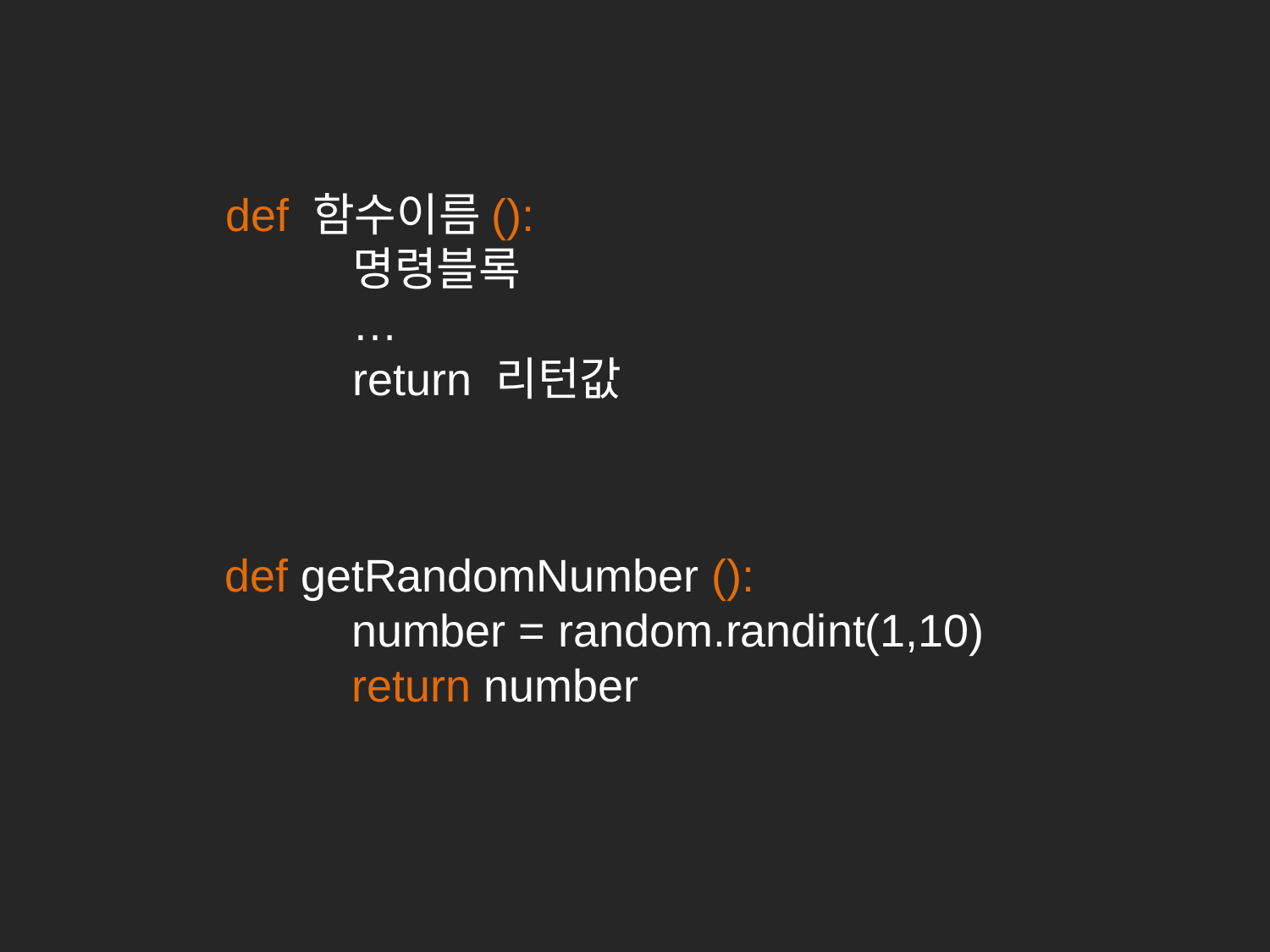

def 함수이름():
	명령블록
	…
	return 리턴값
def getRandomNumber ():
	number = random.randint(1,10)
	return number